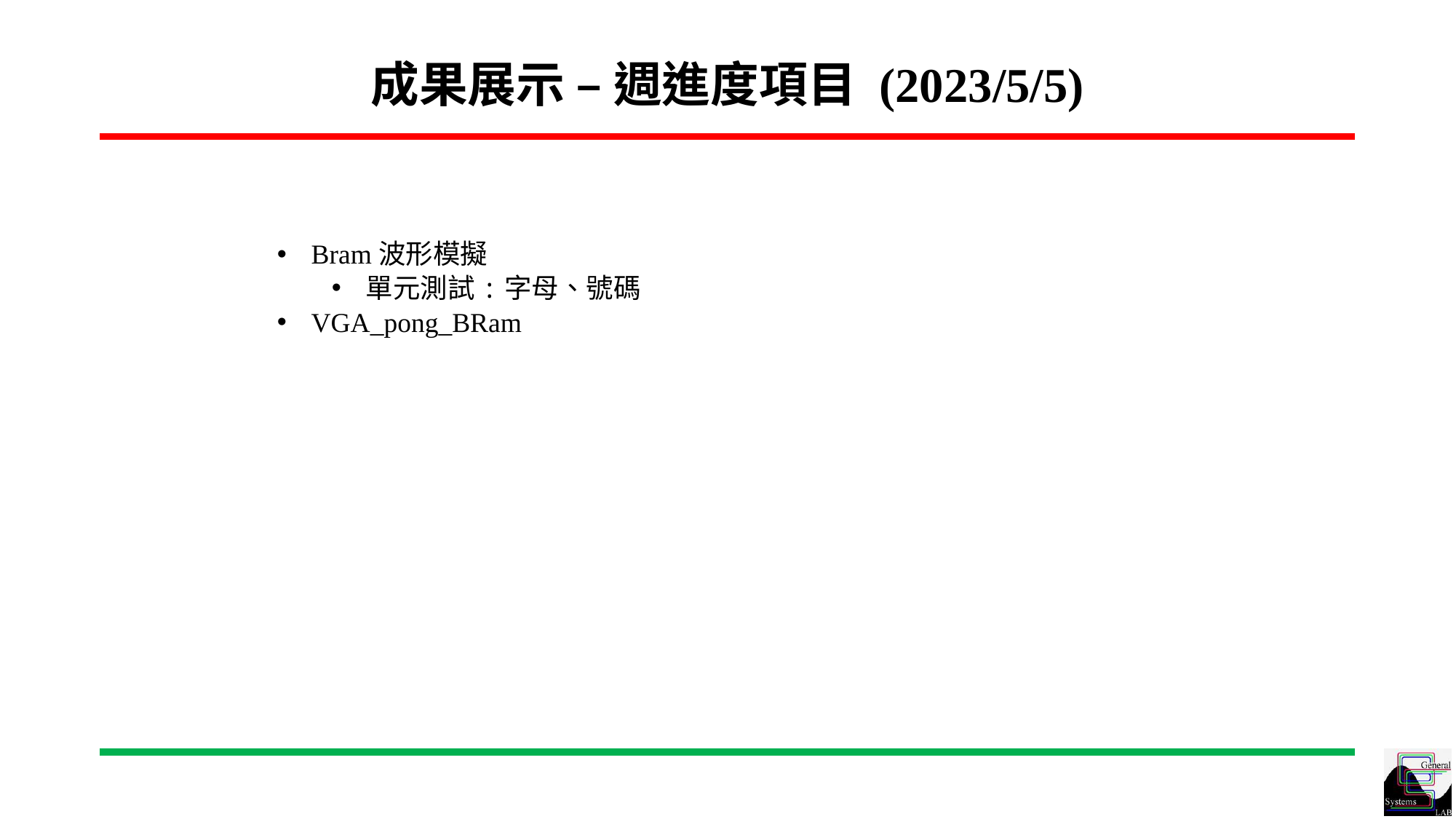

# 成果展示 – 週進度項目 (2023/5/5)
Bram波形模擬
單元測試:字母、號碼
VGA_pong_BRam